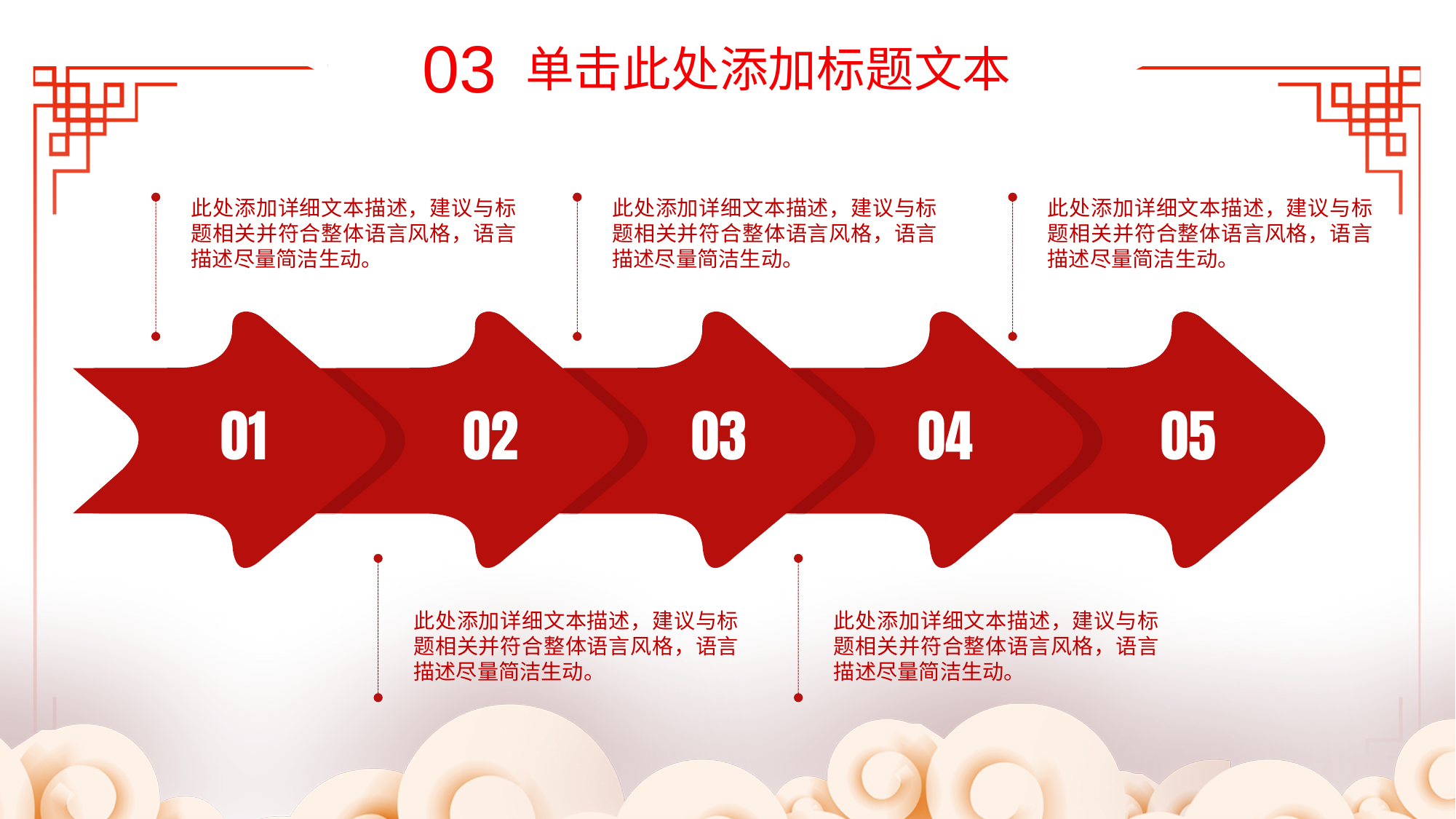

03
单击此处添加标题文本

此处添加详细文本描述，建议与标题相关并符合整体语言风格，语言描述尽量简洁生动。
此处添加详细文本描述，建议与标题相关并符合整体语言风格，语言描述尽量简洁生动。
此处添加详细文本描述，建议与标题相关并符合整体语言风格，语言描述尽量简洁生动。

01

02

03

04

05
此处添加详细文本描述，建议与标题相关并符合整体语言风格，语言描述尽量简洁生动。
此处添加详细文本描述，建议与标题相关并符合整体语言风格，语言描述尽量简洁生动。